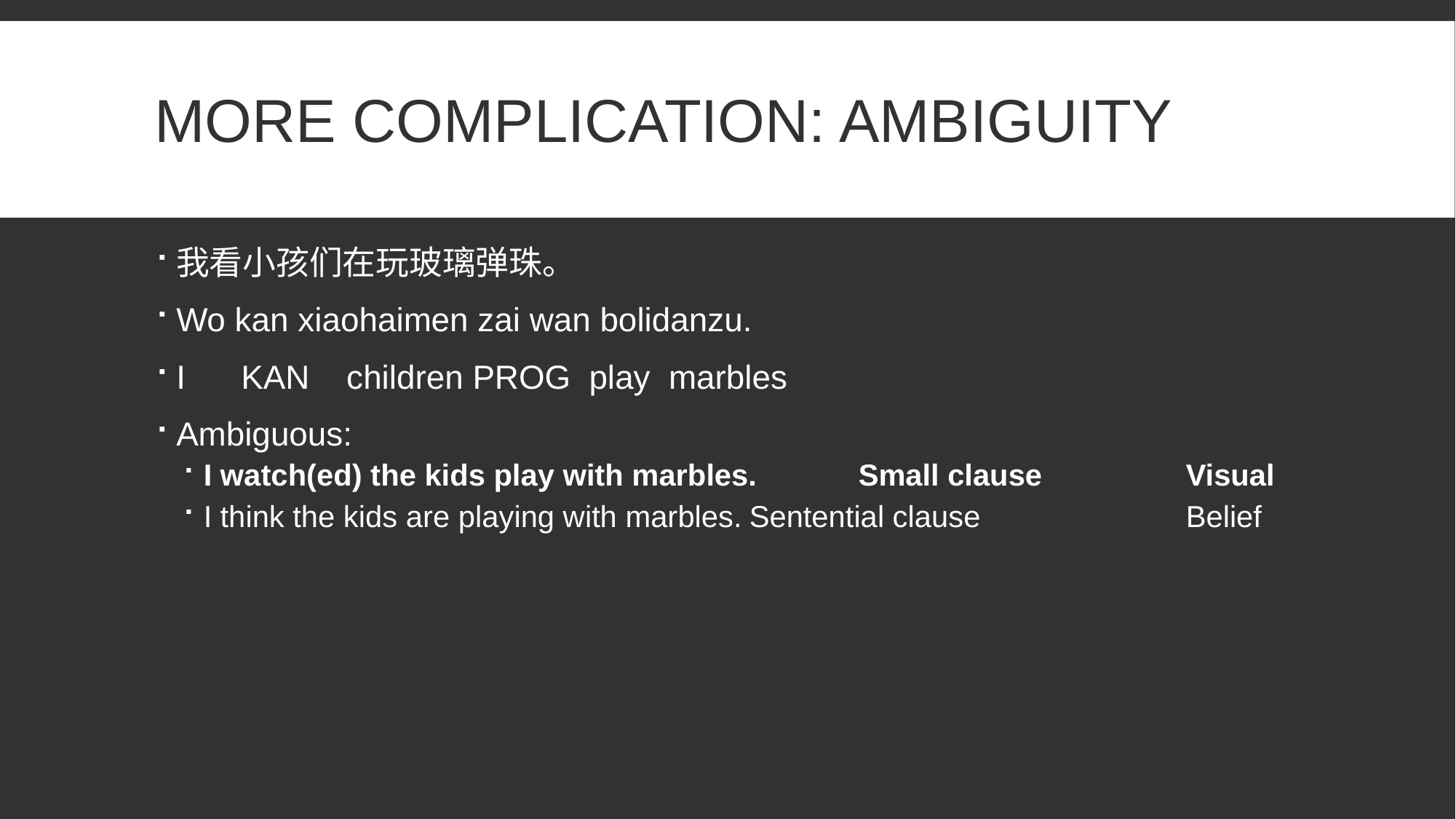

# More complication: ambiguity
我看小孩们在玩玻璃弹珠。
Wo kan xiaohaimen zai wan bolidanzu.
I      KAN    children PROG  play  marbles
Ambiguous:
I watch(ed) the kids play with marbles.	Small clause		Visual
I think the kids are playing with marbles.	Sentential clause		Belief